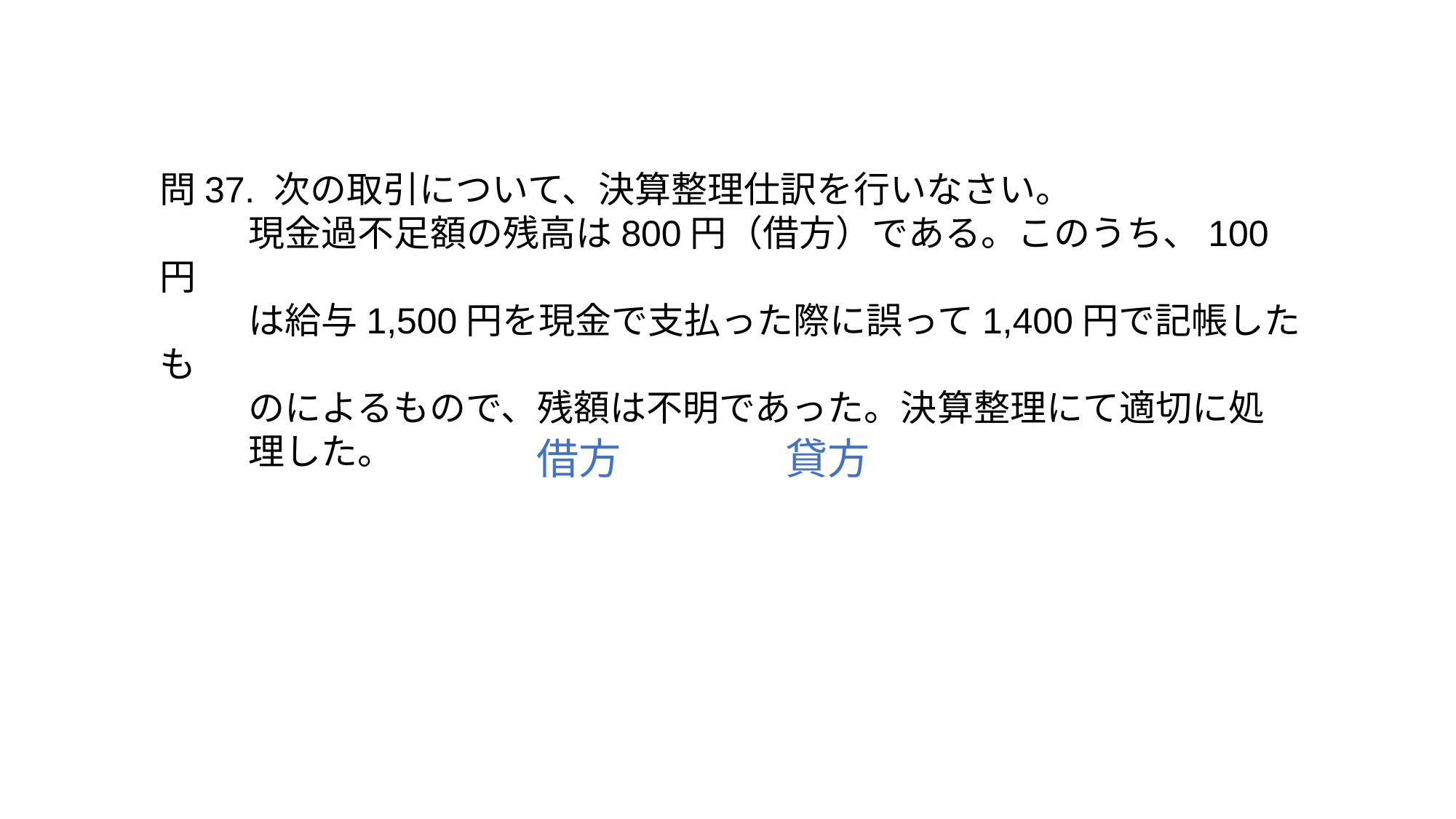

問37. 次の取引について、決算整理仕訳を行いなさい。
　　  現金過不足額の残高は800円（借方）である。このうち、100円
　　  は給与1,500円を現金で支払った際に誤って1,400円で記帳したも
　　  のによるもので、残額は不明であった。決算整理にて適切に処
　　  理した。
借方
貸方